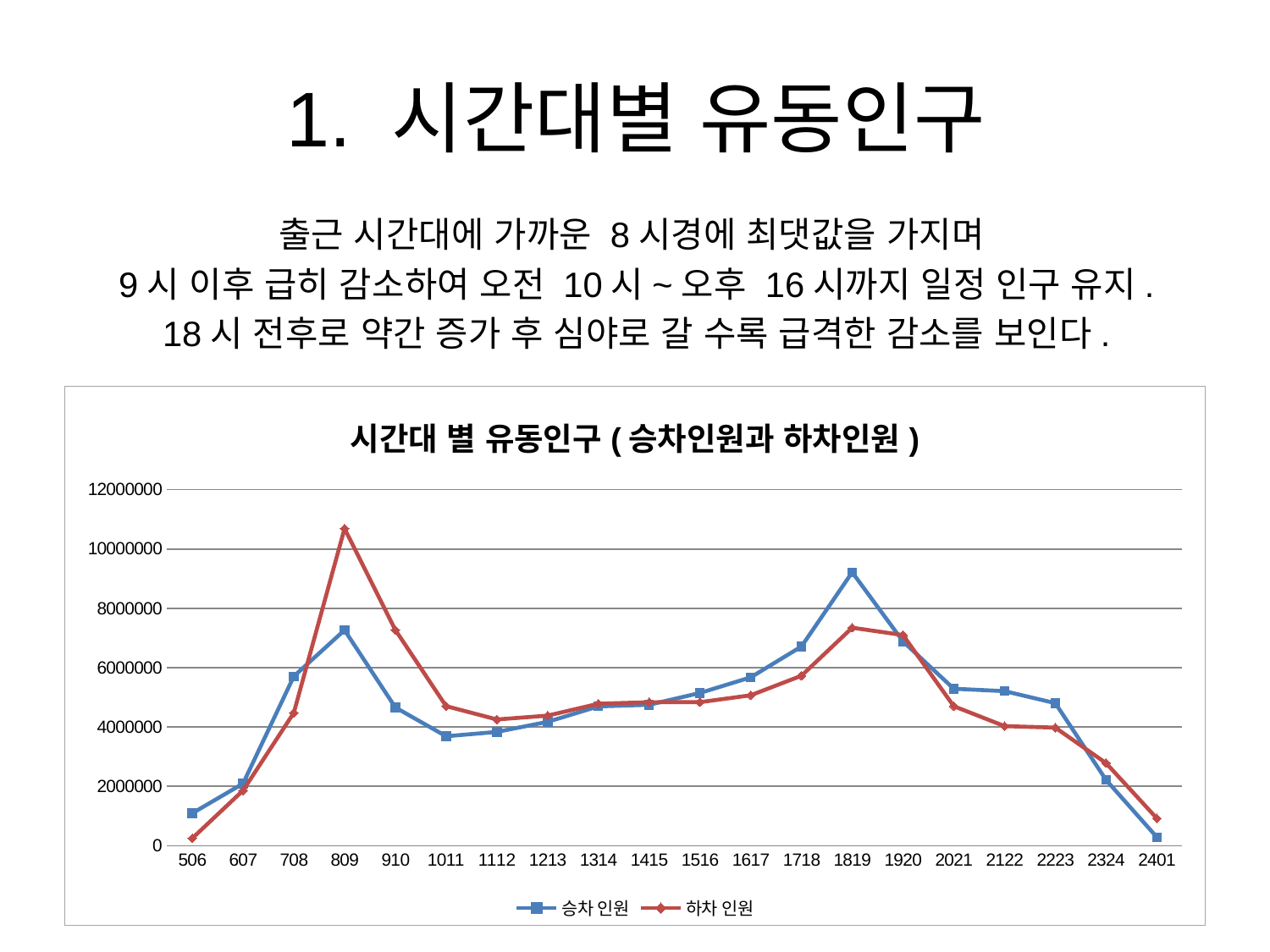

# 1. 시간대별 유동인구
출근 시간대에 가까운 8시경에 최댓값을 가지며
9시 이후 급히 감소하여 오전 10시~오후 16시까지 일정 인구 유지.
18시 전후로 약간 증가 후 심야로 갈 수록 급격한 감소를 보인다.

### Chart: 시간대 별 유동인구(승차인원과 하차인원)

| Category |  |  |
|---|---|---|
| 506 | 1091064.0 | 247088.0 |
| 607 | 2093814.0 | 1859255.0 |
| 708 | 5706845.0 | 4477465.0 |
| 809 | 7267004.0 | 10689405.0 |
| 910 | 4659693.0 | 7271347.0 |
| 1011 | 3686313.0 | 4703251.0 |
| 1112 | 3832703.0 | 4252239.0 |
| 1213 | 4173238.0 | 4383406.0 |
| 1314 | 4695116.0 | 4783243.0 |
| 1415 | 4749054.0 | 4834300.0 |
| 1516 | 5146219.0 | 4835909.0 |
| 1617 | 5673950.0 | 5069138.0 |
| 1718 | 6715117.0 | 5727701.0 |
| 1819 | 9217359.0 | 7347538.0 |
| 1920 | 6885911.0 | 7100837.0 |
| 2021 | 5289543.0 | 4701036.0 |
| 2122 | 5208406.0 | 4029688.0 |
| 2223 | 4804413.0 | 3977548.0 |
| 2324 | 2214937.0 | 2781981.0 |
| 2401 | 285448.0 | 919035.0 |